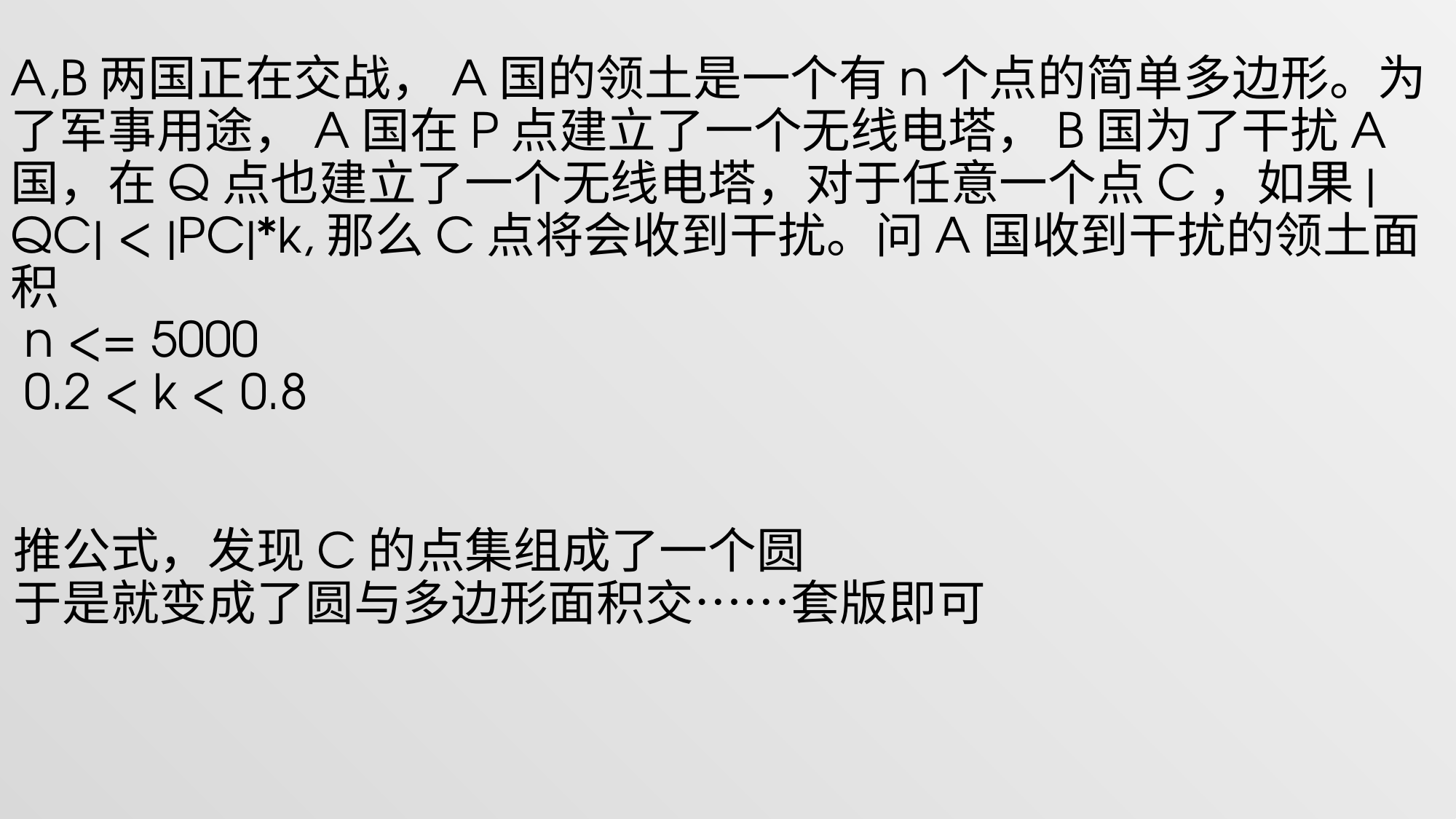

A,B两国正在交战，A国的领土是一个有n个点的简单多边形。为了军事用途，A国在P点建立了一个无线电塔，B国为了干扰A国，在Q点也建立了一个无线电塔，对于任意一个点C，如果|QC| < |PC|*k,那么C点将会收到干扰。问A国收到干扰的领土面积
 n <= 5000
 0.2 < k < 0.8
推公式，发现C的点集组成了一个圆
于是就变成了圆与多边形面积交……套版即可